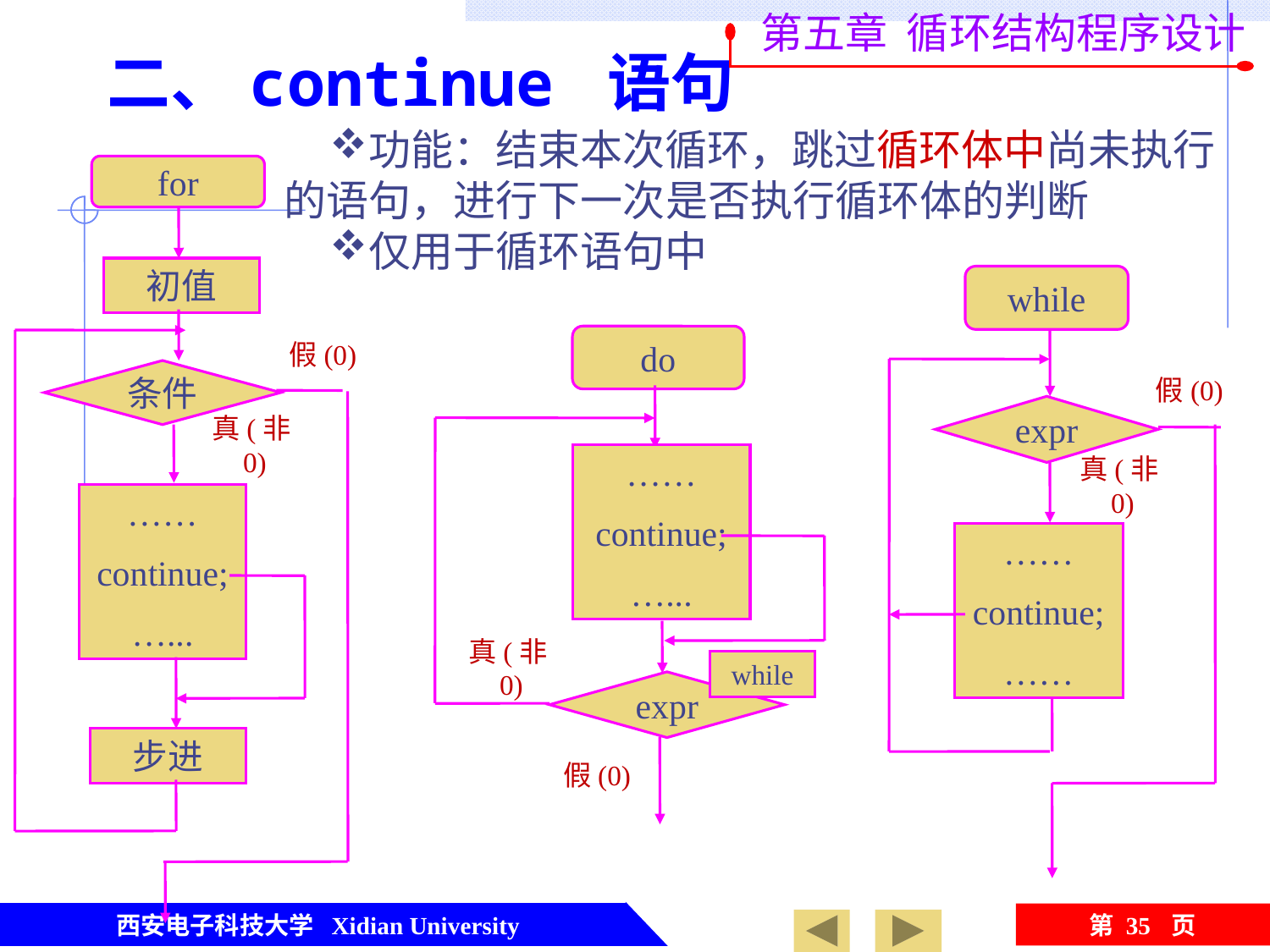

第五章  循环结构程序设计

二、continue 语句

功能：结束本次循环，跳过循环体中尚未执行的语句，进行下一次是否执行循环体的判断
仅用于循环语句中
for

初值

假(0)
条件

真(非0)

……
continue;
…...

步进

while

假(0)
expr

真(非0)

……
continue;
……

do

……
continue;
…...

真(非0)
while
expr

假(0)